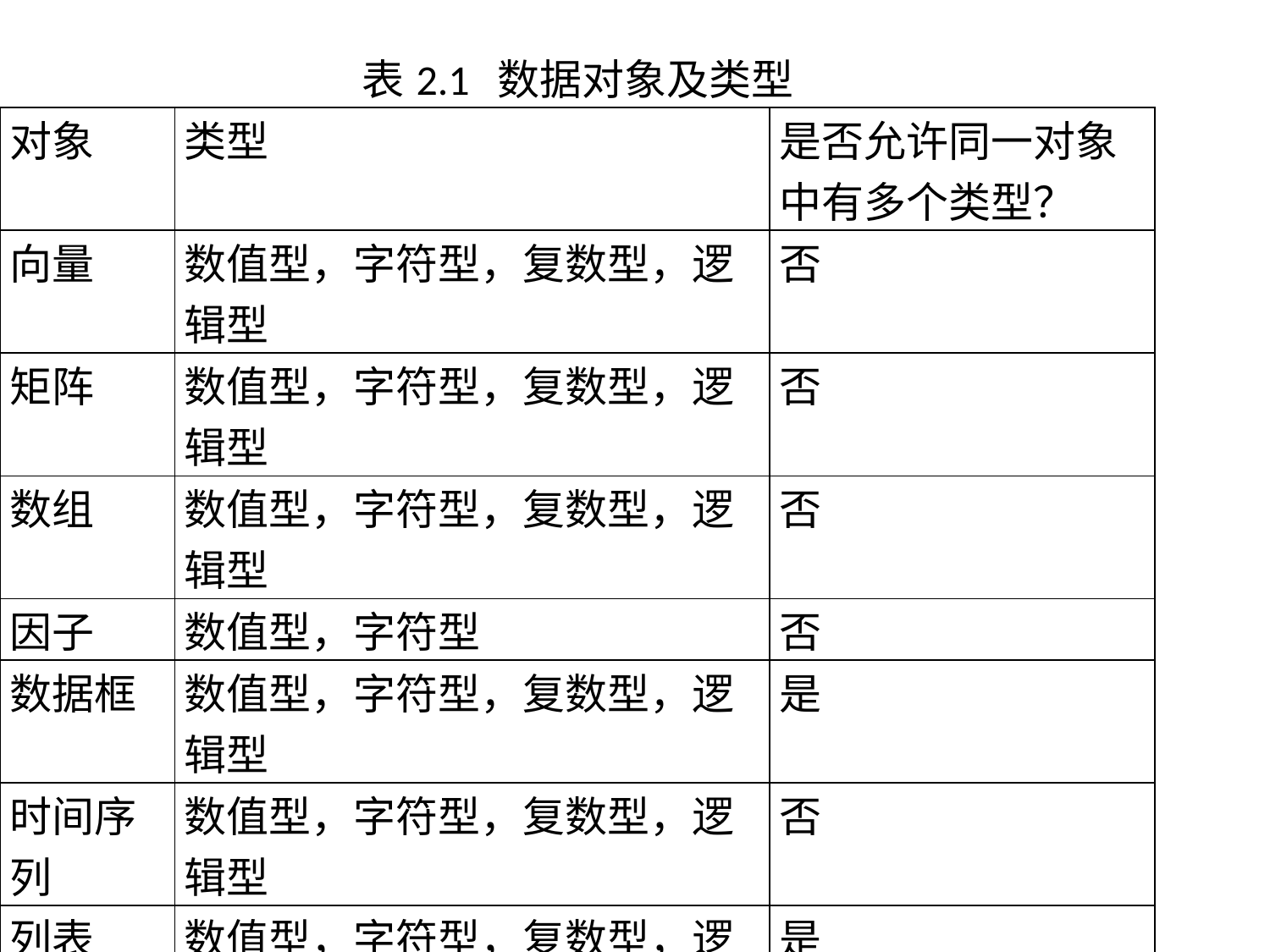

| 表2.1 数据对象及类型 |  |  |
| --- | --- | --- |
| 对象 | 类型 | 是否允许同一对象中有多个类型？ |
| 向量 | 数值型，字符型，复数型，逻辑型 | 否 |
| 矩阵 | 数值型，字符型，复数型，逻辑型 | 否 |
| 数组 | 数值型，字符型，复数型，逻辑型 | 否 |
| 因子 | 数值型，字符型 | 否 |
| 数据框 | 数值型，字符型，复数型，逻辑型 | 是 |
| 时间序列 | 数值型，字符型，复数型，逻辑型 | 否 |
| 列表 | 数值型，字符型，复数型，逻辑型 函数，表达式 | 是 |